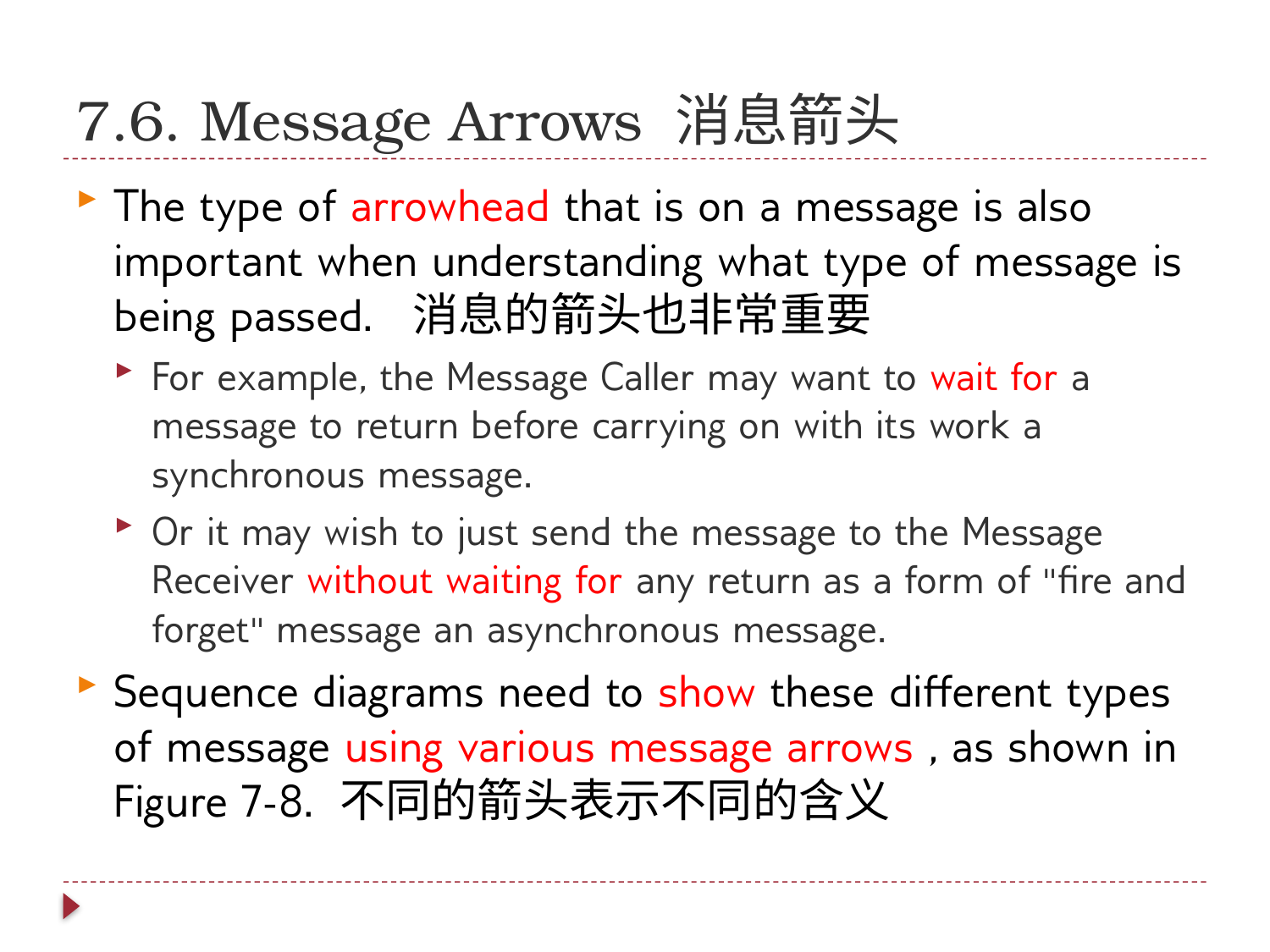

# 7.6. Message Arrows 消息箭头
The type of arrowhead that is on a message is also important when understanding what type of message is being passed.  消息的箭头也非常重要
For example, the Message Caller may want to wait for a message to return before carrying on with its work a synchronous message.
Or it may wish to just send the message to the Message Receiver without waiting for any return as a form of "fire and forget" message an asynchronous message.
Sequence diagrams need to show these different types of message using various message arrows , as shown in Figure 7-8. 不同的箭头表示不同的含义